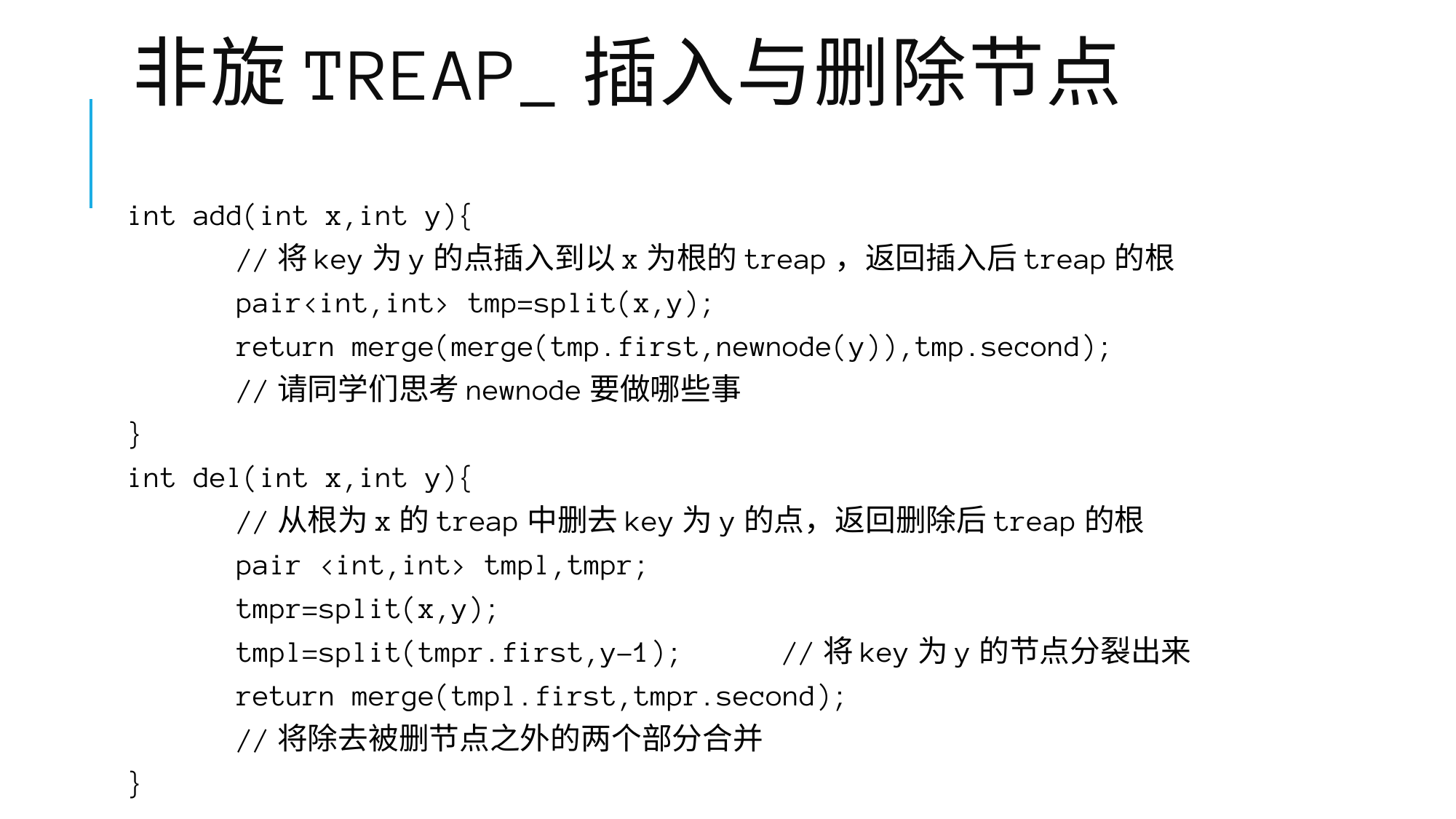

# 非旋treap_插入与删除节点
int add(int x,int y){
	//将key为y的点插入到以x为根的treap，返回插入后treap的根
	pair<int,int> tmp=split(x,y);
	return merge(merge(tmp.first,newnode(y)),tmp.second);
	//请同学们思考newnode要做哪些事
}
int del(int x,int y){
	//从根为x的treap中删去key为y的点，返回删除后treap的根
	pair <int,int> tmpl,tmpr;
	tmpr=split(x,y);
	tmpl=split(tmpr.first,y-1);	//将key为y的节点分裂出来
	return merge(tmpl.first,tmpr.second);
	//将除去被删节点之外的两个部分合并
}